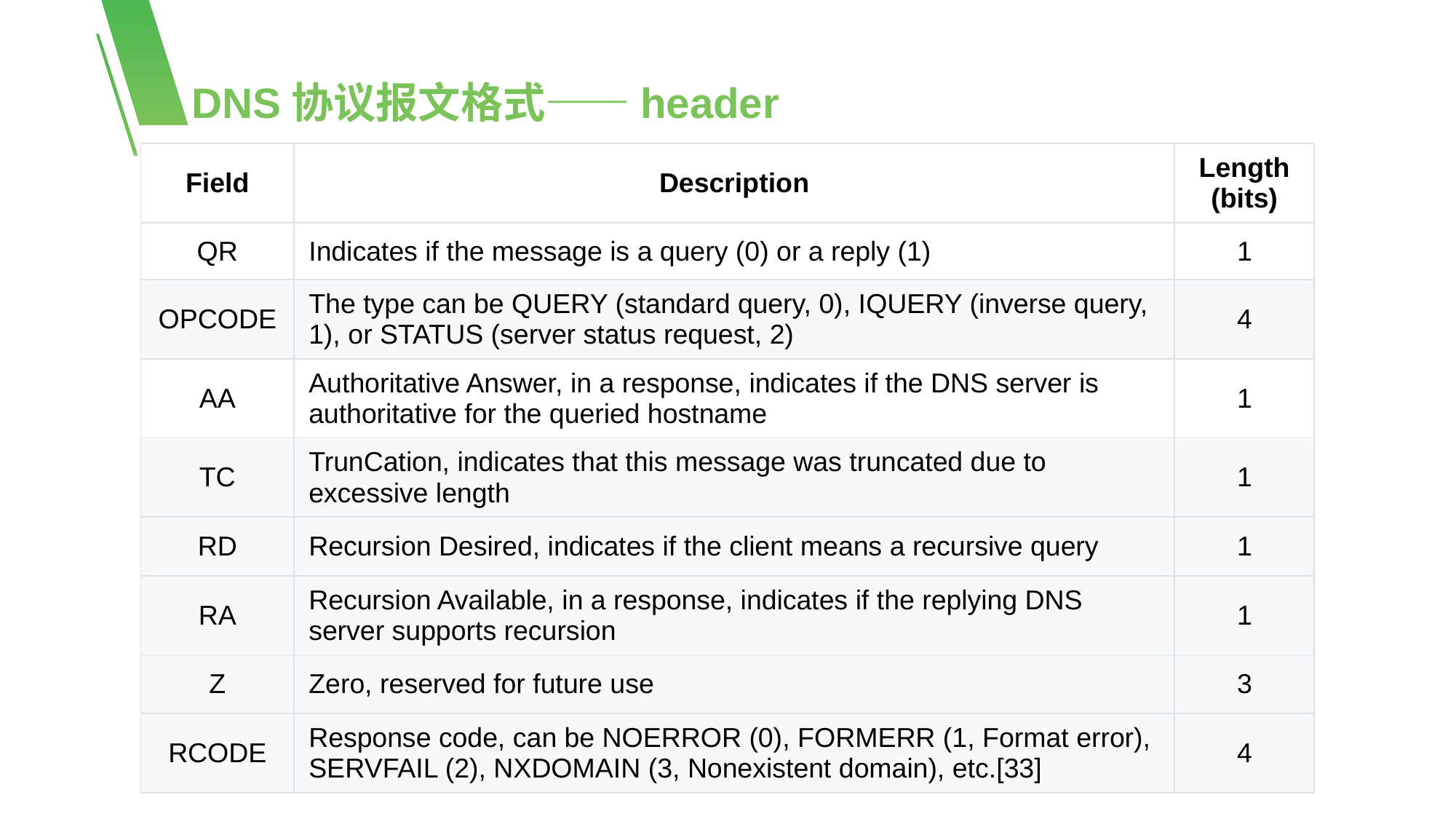

DNS协议报文格式——header
| Field | Description | Length (bits) |
| --- | --- | --- |
| QR | Indicates if the message is a query (0) or a reply (1) | 1 |
| OPCODE | The type can be QUERY (standard query, 0), IQUERY (inverse query, 1), or STATUS (server status request, 2) | 4 |
| AA | Authoritative Answer, in a response, indicates if the DNS server is authoritative for the queried hostname | 1 |
| TC | TrunCation, indicates that this message was truncated due to excessive length | 1 |
| RD | Recursion Desired, indicates if the client means a recursive query | 1 |
| RA | Recursion Available, in a response, indicates if the replying DNS server supports recursion | 1 |
| Z | Zero, reserved for future use | 3 |
| RCODE | Response code, can be NOERROR (0), FORMERR (1, Format error), SERVFAIL (2), NXDOMAIN (3, Nonexistent domain), etc.[33] | 4 |